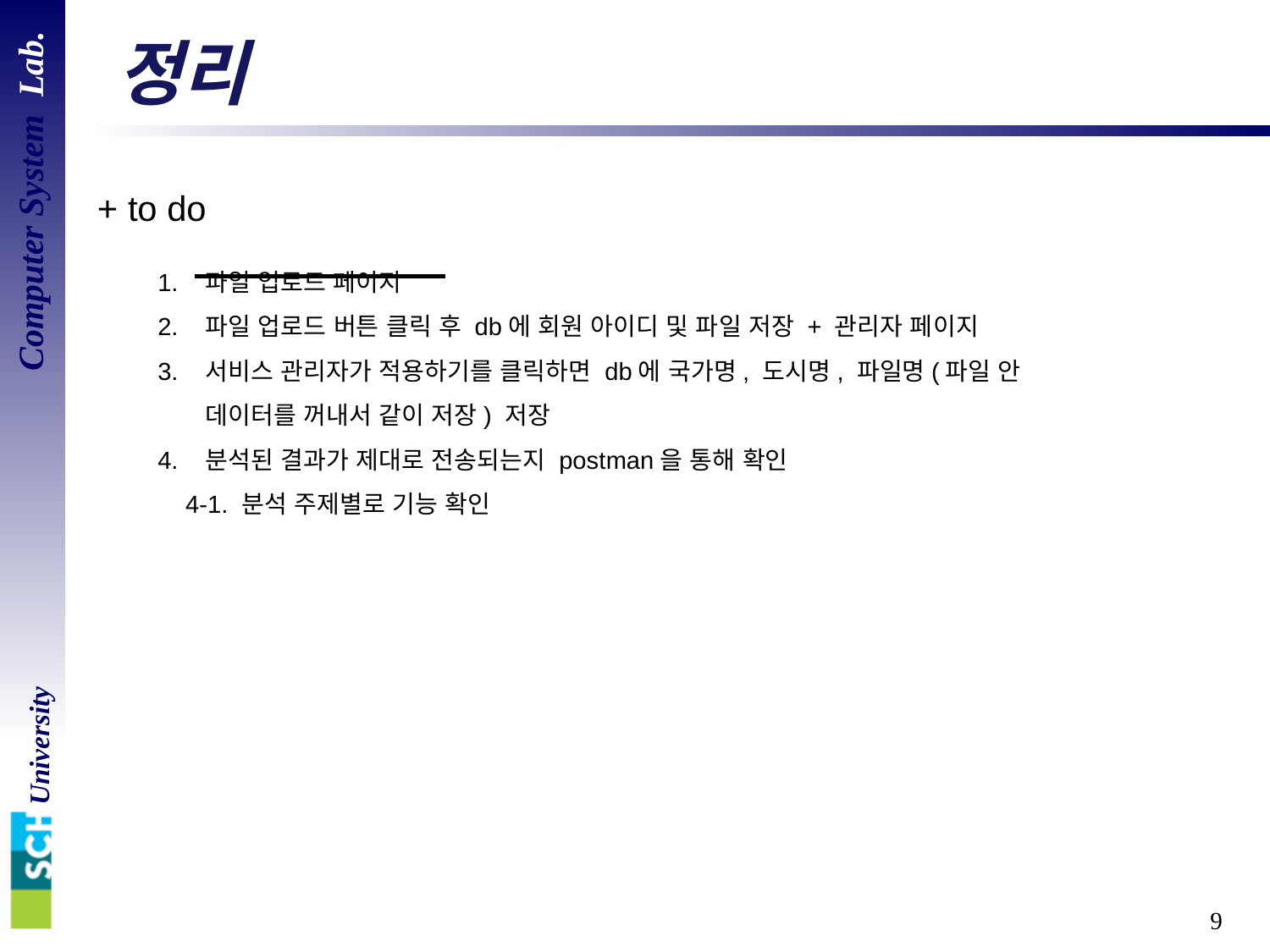

# 정리
+ to do
파일 업로드 페이지
파일 업로드 버튼 클릭 후 db에 회원 아이디 및 파일 저장 + 관리자 페이지
서비스 관리자가 적용하기를 클릭하면 db에 국가명, 도시명, 파일명(파일 안 데이터를 꺼내서 같이 저장) 저장
분석된 결과가 제대로 전송되는지 postman을 통해 확인
    4-1. 분석 주제별로 기능 확인